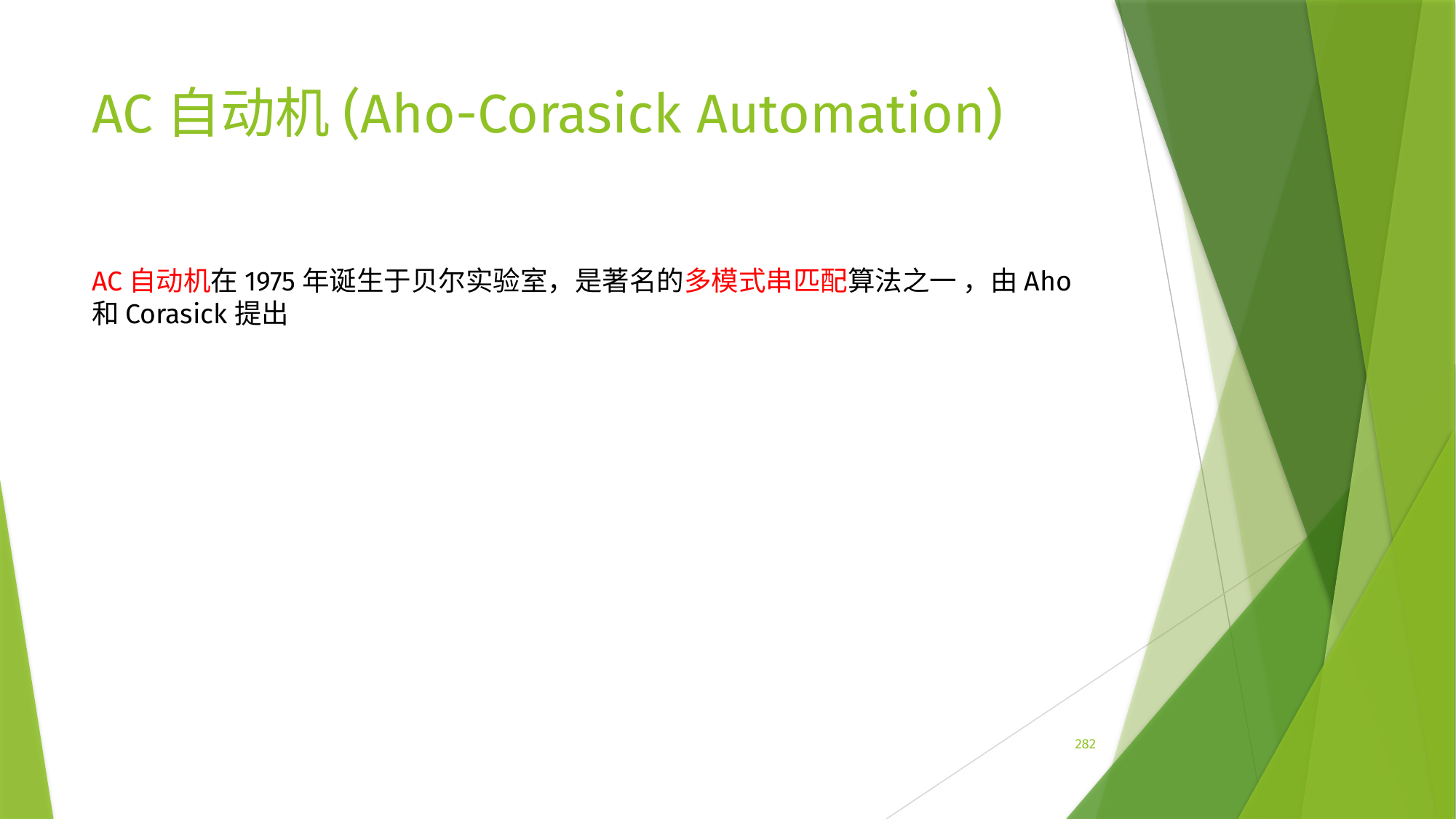

# AC自动机(Aho-Corasick Automation)
AC自动机在1975年诞生于贝尔实验室，是著名的多模式串匹配算法之一 ，由Aho和Corasick提出

282